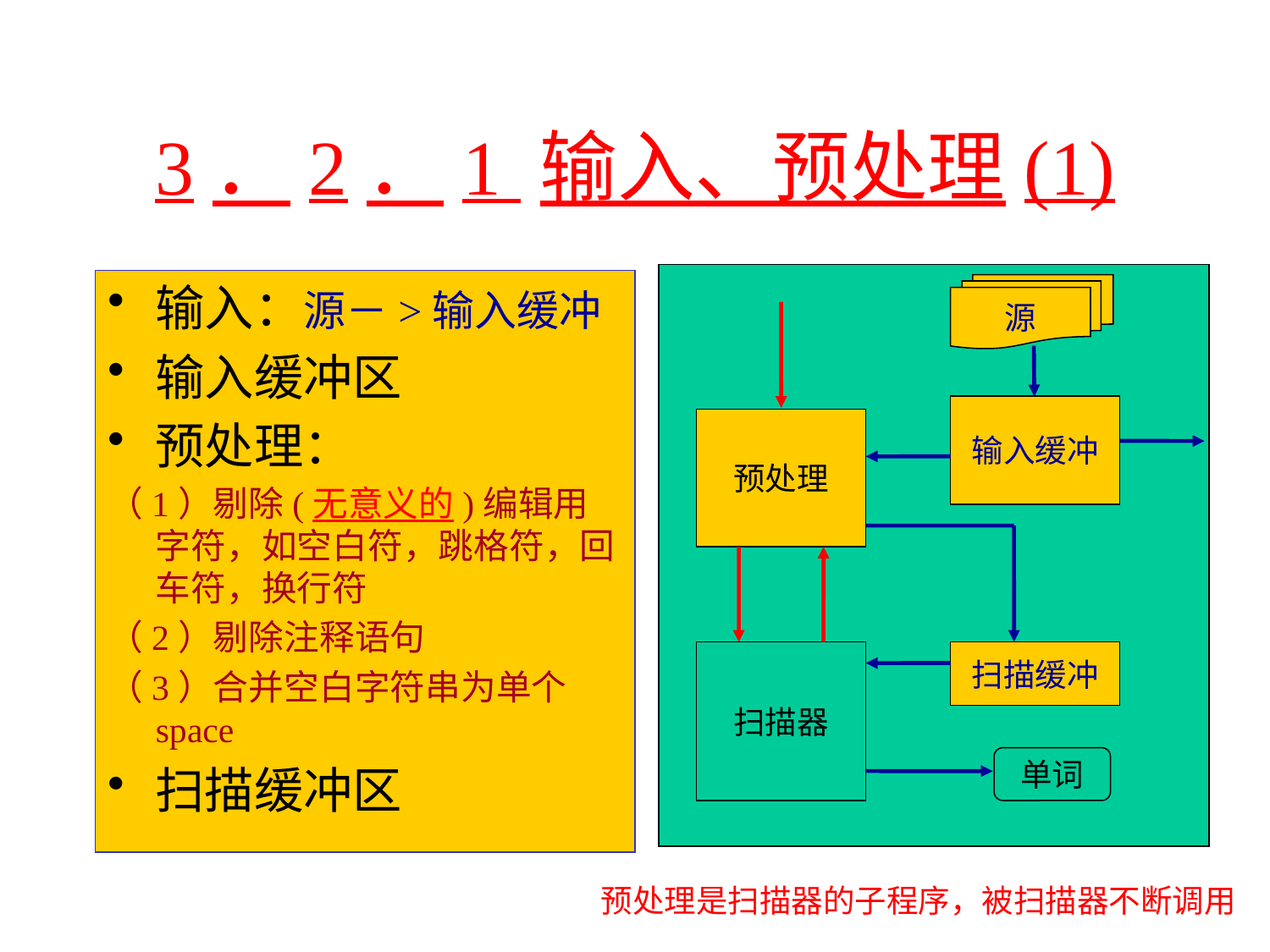

# 3．2．1 输入、预处理(1)

输入：源－>输入缓冲
输入缓冲区
预处理：
（1）剔除(无意义的)编辑用字符，如空白符，跳格符，回车符，换行符
（2）剔除注释语句
（3）合并空白字符串为单个space
扫描缓冲区
源

输入缓冲
预处理

扫描器
扫描缓冲

单词

预处理是扫描器的子程序，被扫描器不断调用